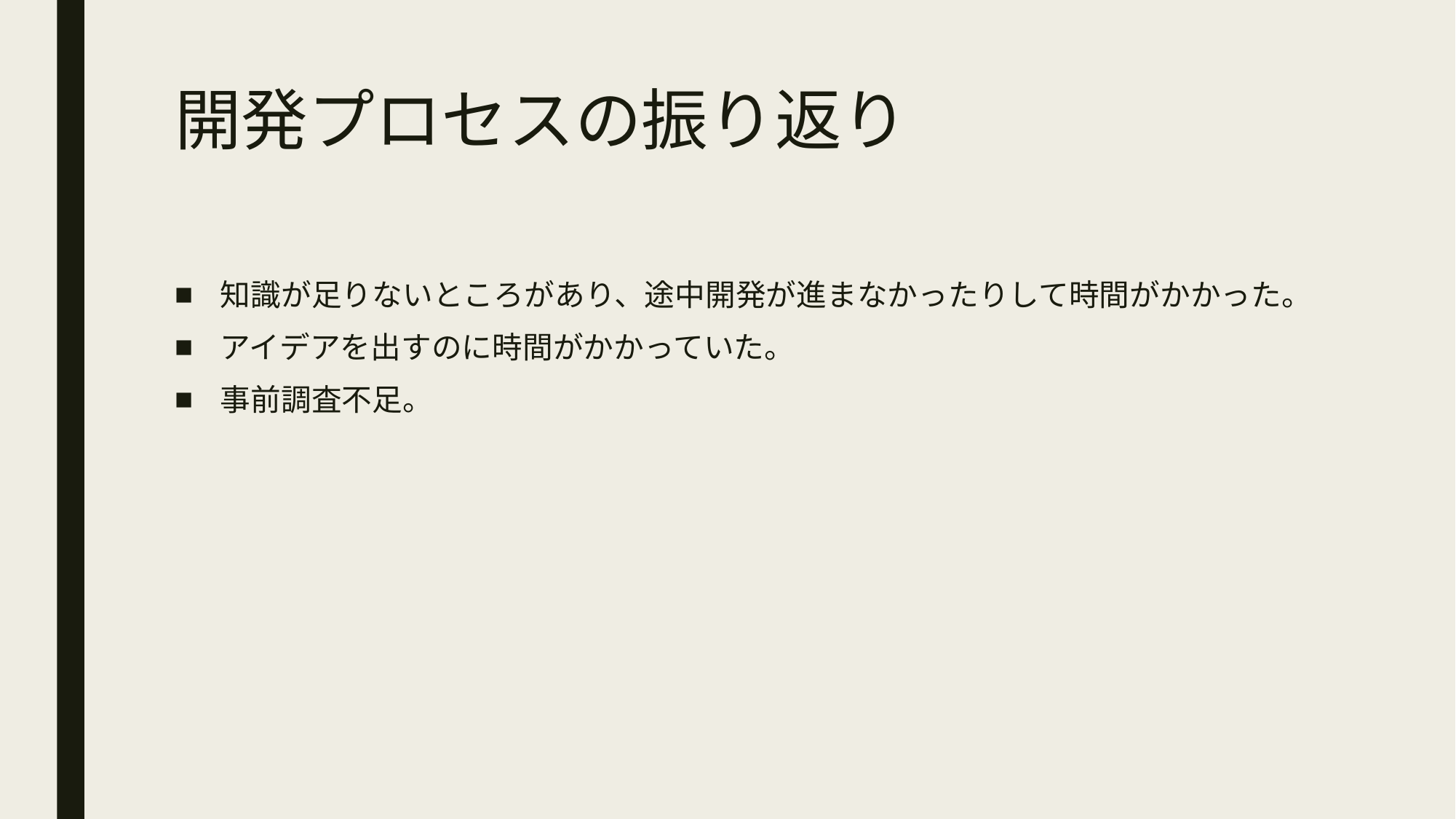

# 開発プロセスの振り返り
知識が足りないところがあり、途中開発が進まなかったりして時間がかかった。
アイデアを出すのに時間がかかっていた。
事前調査不足。